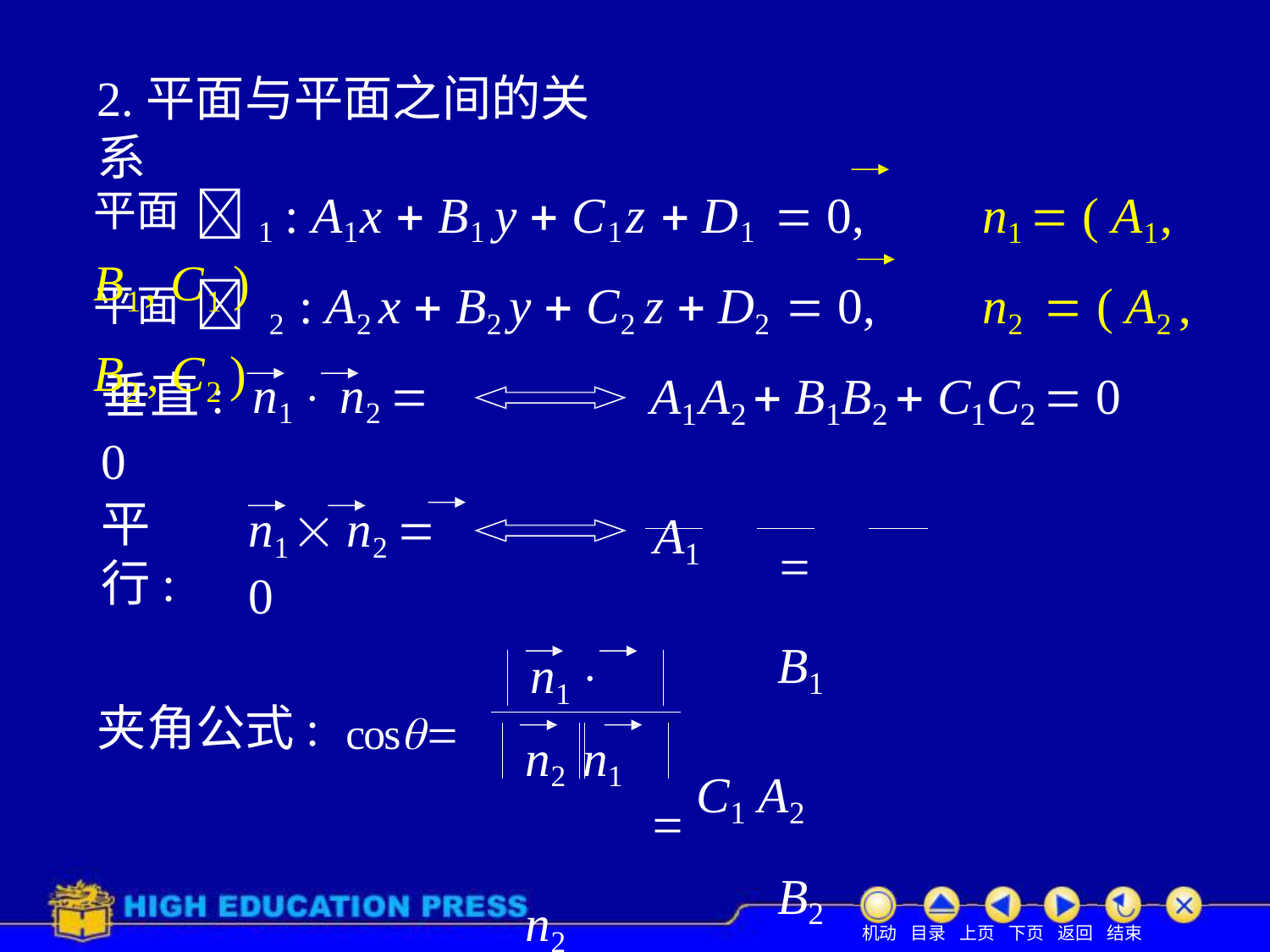

2.平面与平面之间的关系
# 平面Π1 : A1x + B1 y + C1z + D1 = 0,	n1 = ( A1, B1, C1 )

平面Π 2 : A2 x + B2 y + C2 z + D2  = 0,	n2 = ( A2 , B2 , C2 )

A1 A2 + B1B2 + C1C2 = 0
A1	=		B1	= C1  A2		B2		C2
垂直:	n1 ⋅ n2 = 0

平行:
n1 × n2 = 0

n1 ⋅ n2  n1	n2

夹角公式:	cosθ=

机动 目录 上页 下页 返回 结束